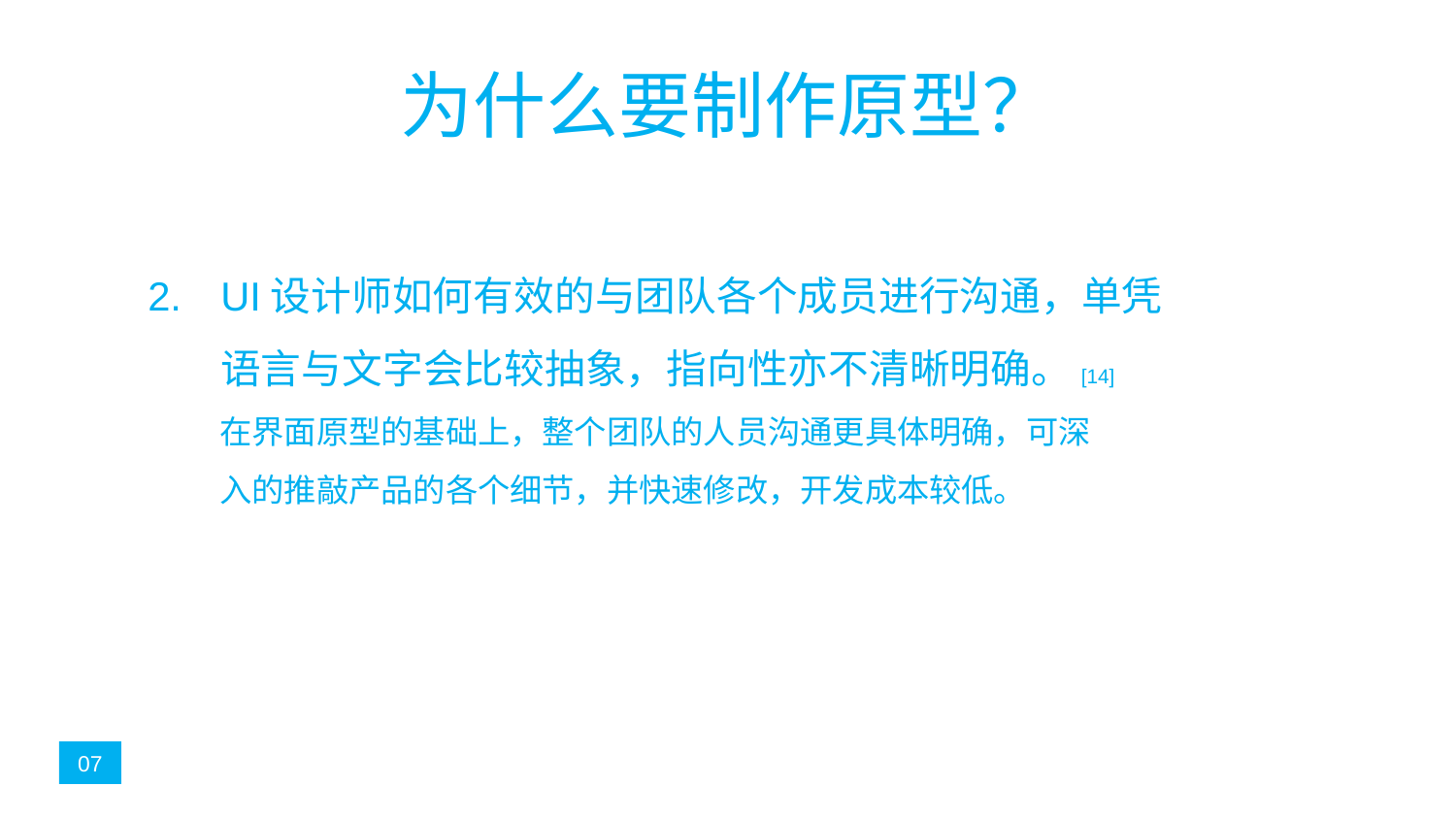

# 为什么要制作原型？
UI设计师如何有效的与团队各个成员进行沟通，单凭语言与文字会比较抽象，指向性亦不清晰明确。[14]

在界面原型的基础上，整个团队的人员沟通更具体明确，可深入的推敲产品的各个细节，并快速修改，开发成本较低。

07